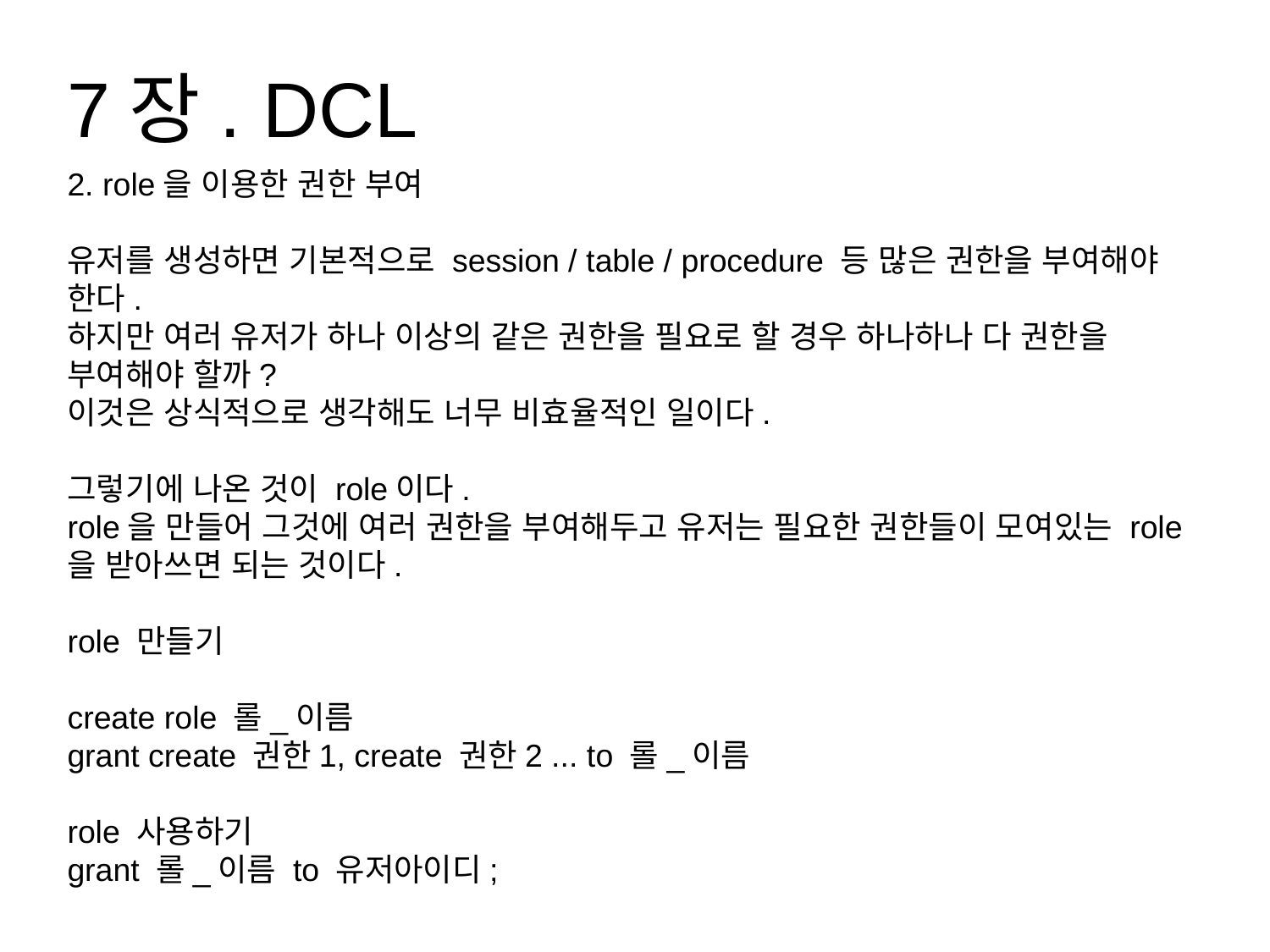

7장. DCL
2. role을 이용한 권한 부여

유저를 생성하면 기본적으로 session / table / procedure 등 많은 권한을 부여해야 한다.
하지만 여러 유저가 하나 이상의 같은 권한을 필요로 할 경우 하나하나 다 권한을 부여해야 할까?
이것은 상식적으로 생각해도 너무 비효율적인 일이다.

그렇기에 나온 것이 role이다.
role을 만들어 그것에 여러 권한을 부여해두고 유저는 필요한 권한들이 모여있는 role을 받아쓰면 되는 것이다.

role 만들기

create role 롤_이름
grant create 권한1, create 권한2 ... to 롤_이름

role 사용하기
grant 롤_이름 to 유저아이디;